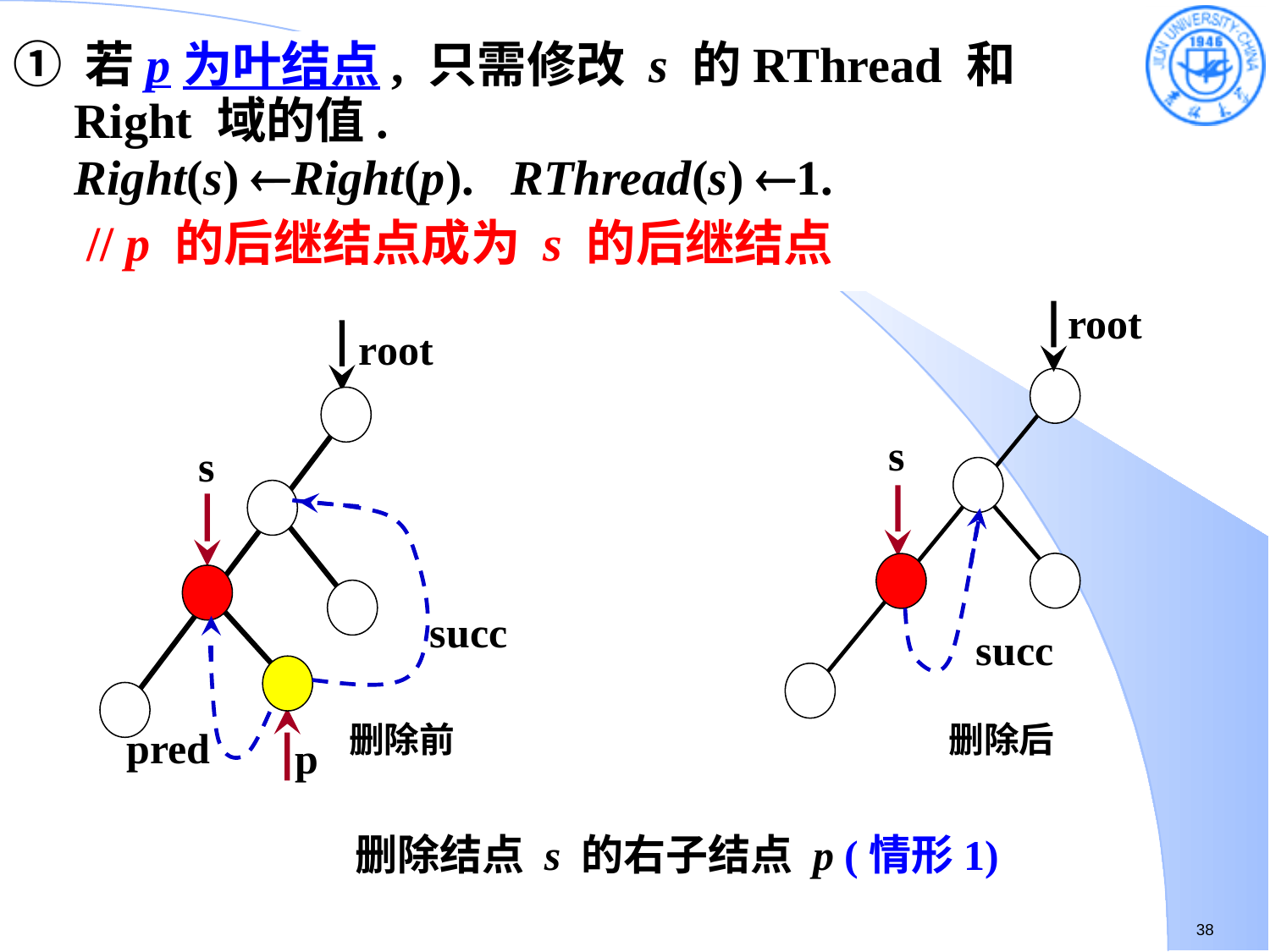

① 若p为叶结点, 只需修改 s 的RThread 和Right 域的值.
Right(s) ←Right(p).   RThread(s) ←1.
      // p 的后继结点成为 s 的后继结点

root

s

succ

删除后

root

s

succ

删除前
pred
p
删除结点 s 的右子结点 p (情形1)